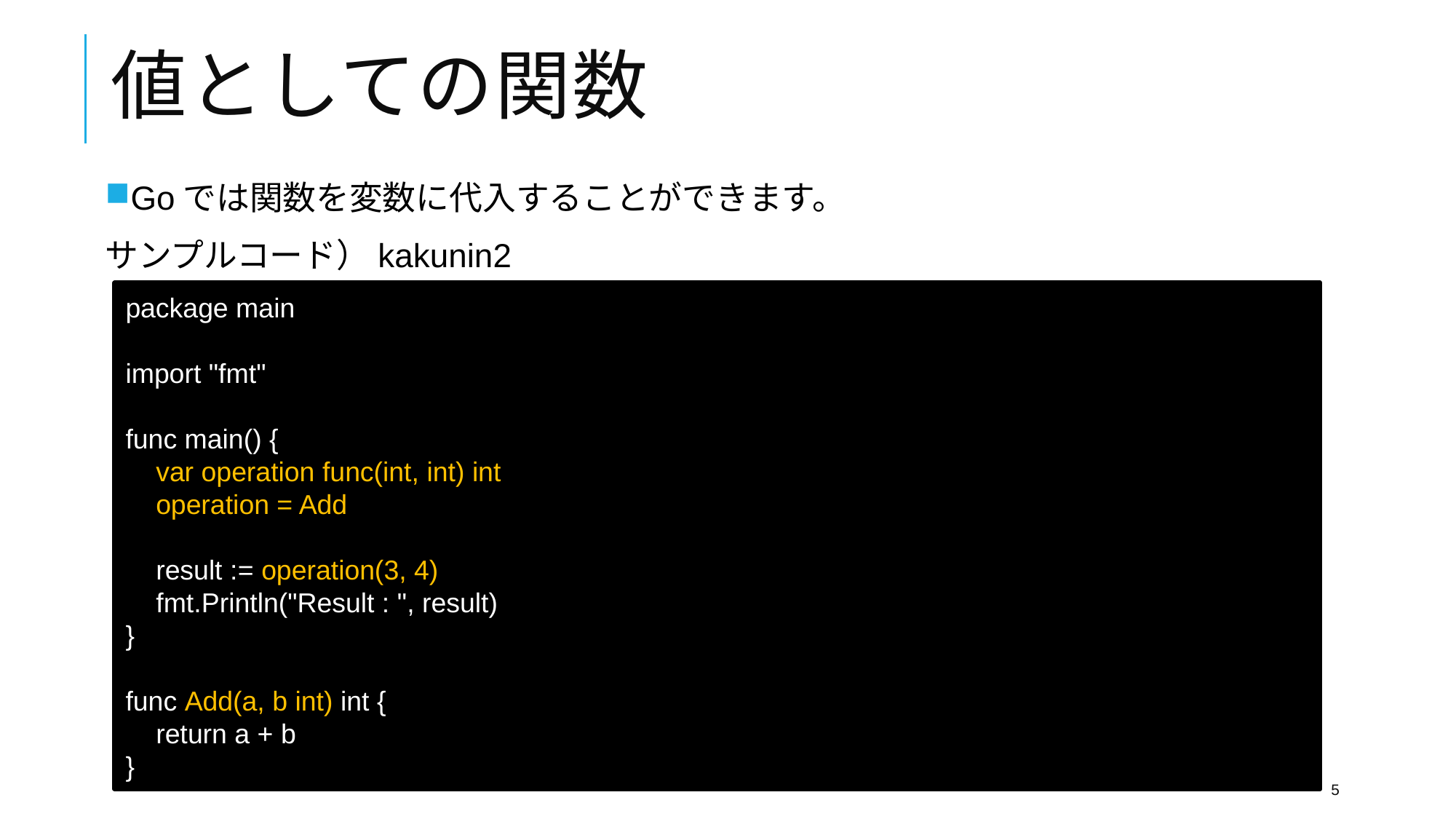

# 値としての関数
Goでは関数を変数に代入することができます。
サンプルコード）kakunin2
package main
import "fmt"
func main() {
    var operation func(int, int) int
    operation = Add
    result := operation(3, 4)
    fmt.Println("Result : ", result)
}
func Add(a, b int) int {
    return a + b
}
5